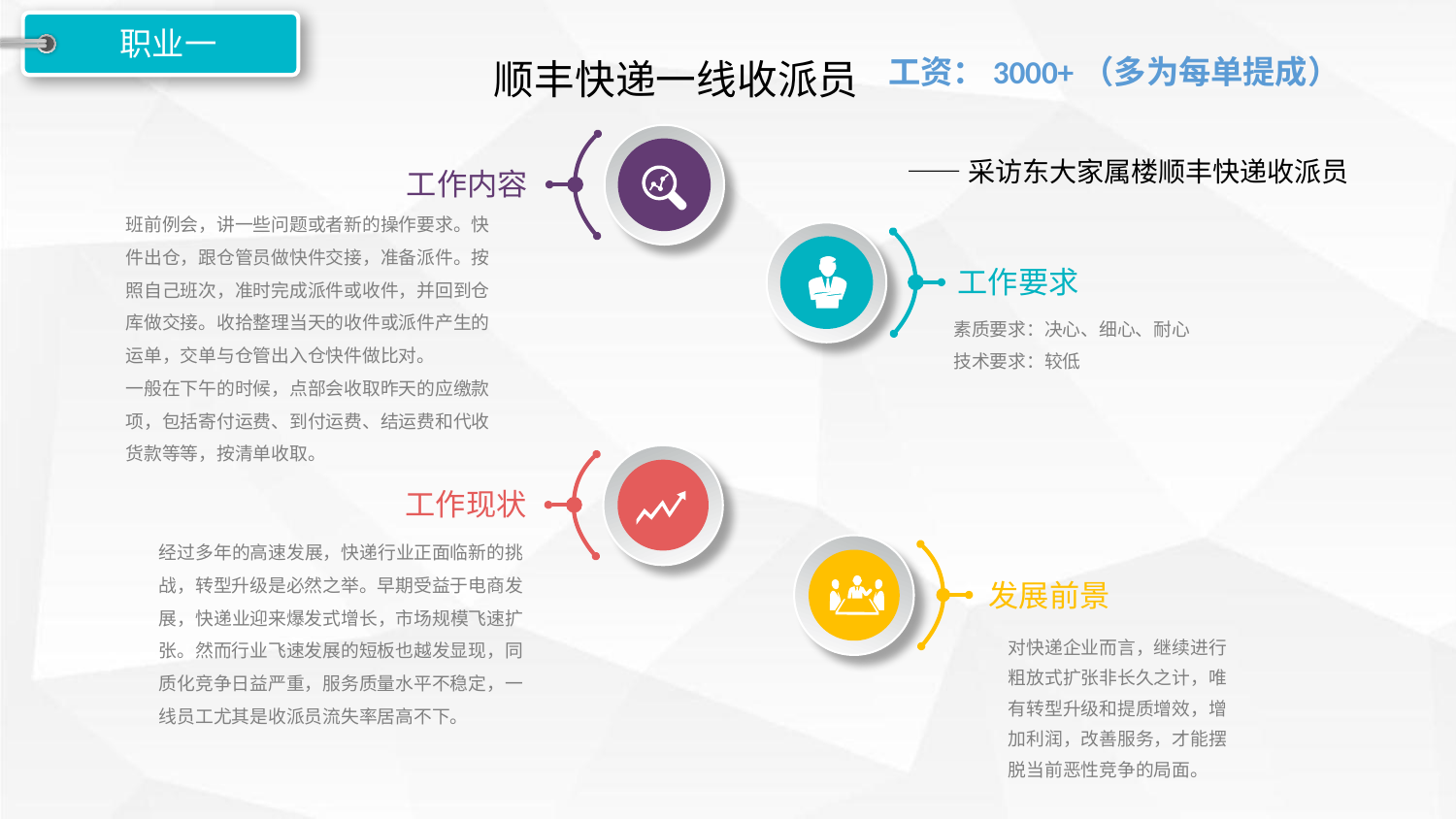

职业一

工资：3000+（多为每单提成）
顺丰快递一线收派员

工作内容

——采访东大家属楼顺丰快递收派员
班前例会，讲一些问题或者新的操作要求。快件出仓，跟仓管员做快件交接，准备派件。按照自己班次，准时完成派件或收件，并回到仓库做交接。收拾整理当天的收件或派件产生的运单，交单与仓管出入仓快件做比对。
一般在下午的时候，点部会收取昨天的应缴款项，包括寄付运费、到付运费、结运费和代收货款等等，按清单收取。

工作要求
素质要求：决心、细心、耐心
技术要求：较低

工作现状
经过多年的高速发展，快递行业正面临新的挑战，转型升级是必然之举。早期受益于电商发展，快递业迎来爆发式增长，市场规模飞速扩张。然而行业飞速发展的短板也越发显现，同质化竞争日益严重，服务质量水平不稳定，一线员工尤其是收派员流失率居高不下。

发展前景

对快递企业而言，继续进行粗放式扩张非长久之计，唯有转型升级和提质增效，增加利润，改善服务，才能摆脱当前恶性竞争的局面。